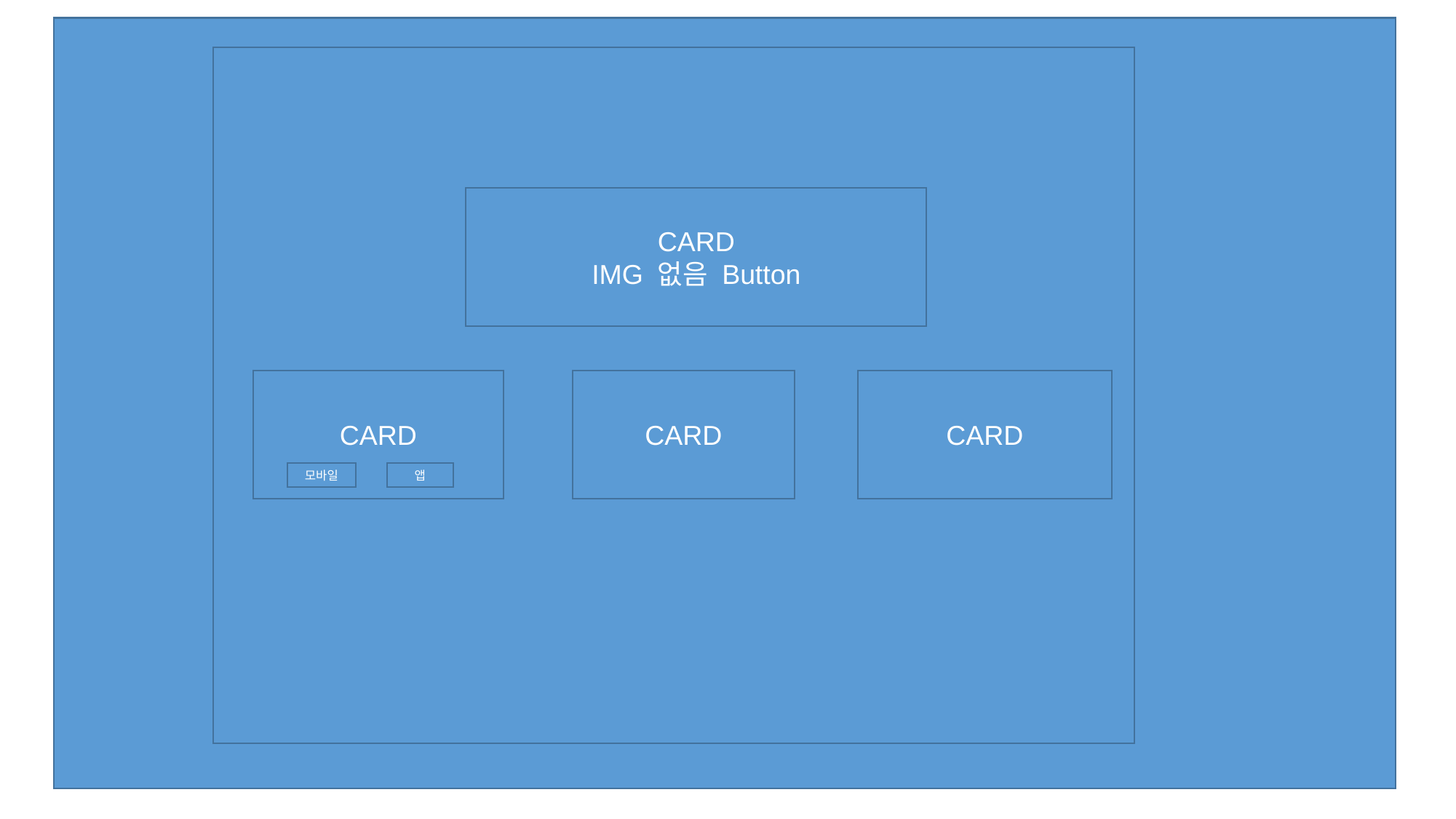

BGC-territory
ROW

CARD
IMG 없음 Button
CARD
CARD
CARD
모바일
앱